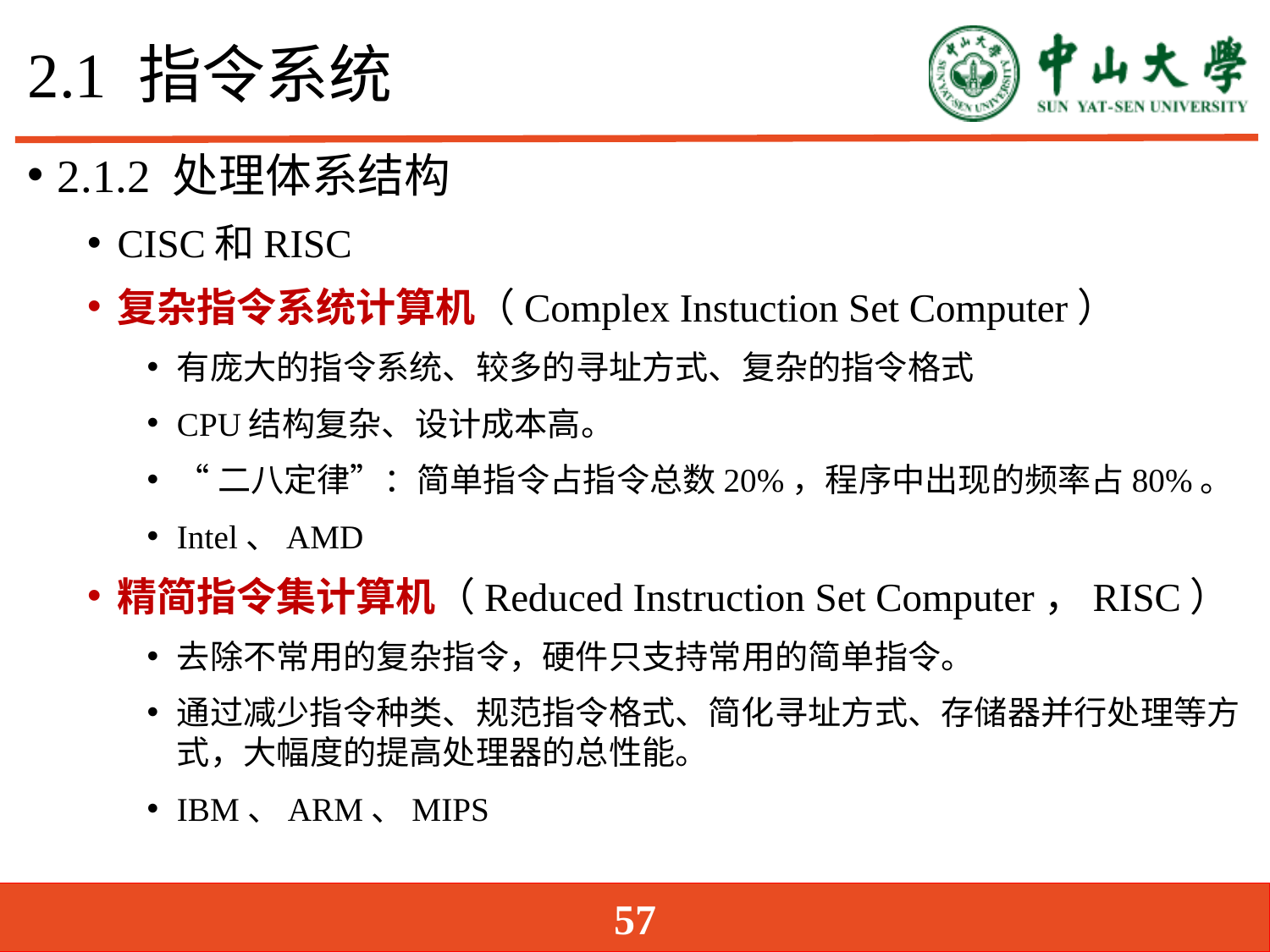

# 2.1 指令系统
2.1.2 处理体系结构
CISC和RISC
复杂指令系统计算机（Complex Instuction Set Computer）
有庞大的指令系统、较多的寻址方式、复杂的指令格式
CPU结构复杂、设计成本高。
“二八定律”：简单指令占指令总数20%，程序中出现的频率占80%。
Intel、AMD
精简指令集计算机（Reduced Instruction Set Computer，RISC）
去除不常用的复杂指令，硬件只支持常用的简单指令。
通过减少指令种类、规范指令格式、简化寻址方式、存储器并行处理等方式，大幅度的提高处理器的总性能。
IBM、ARM、MIPS

57